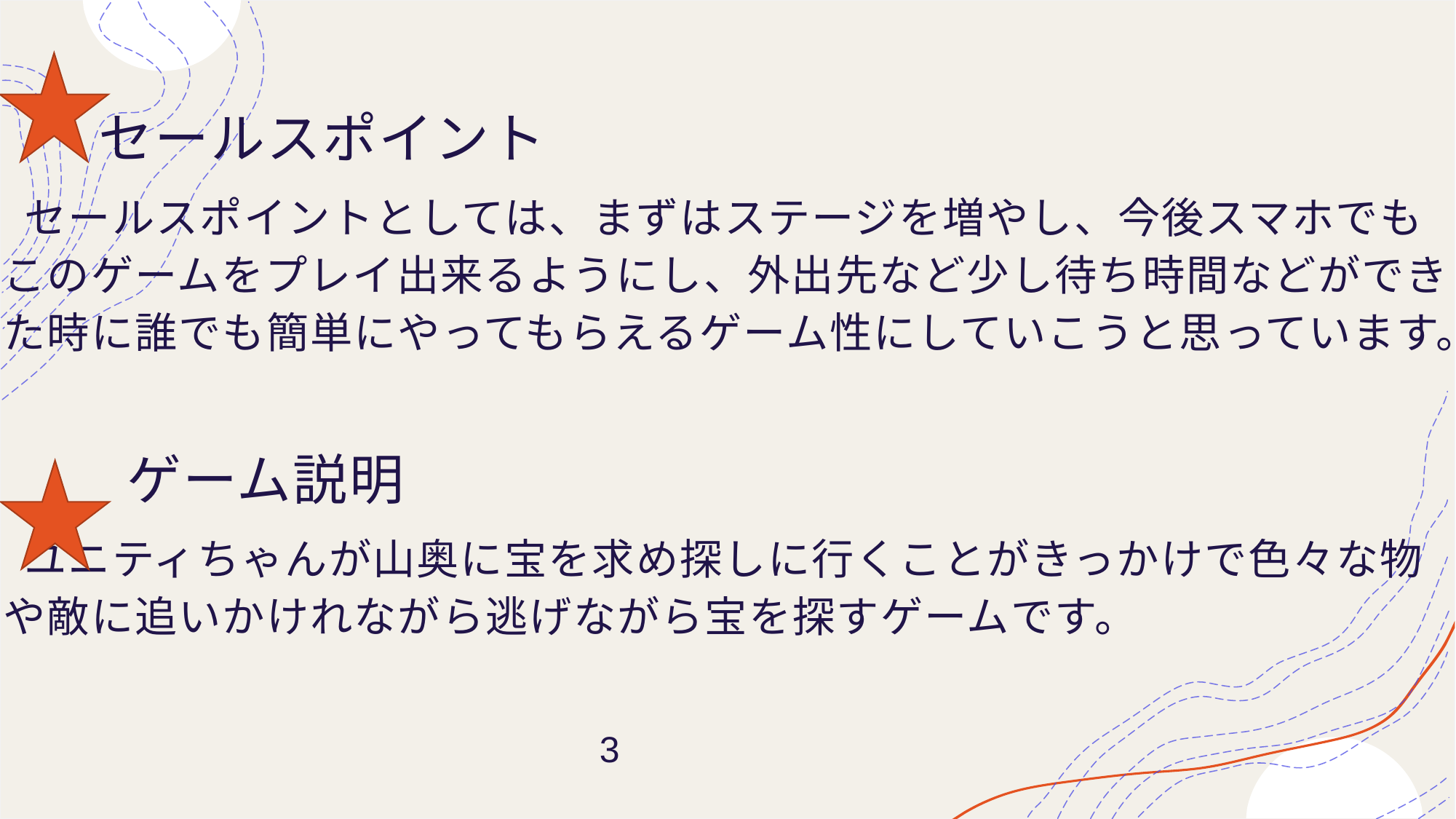

セールスポイント
 セールスポイントとしては、まずはステージを増やし、今後スマホでもこのゲームをプレイ出来るようにし、外出先など少し待ち時間などができた時に誰でも簡単にやってもらえるゲーム性にしていこうと思っています。

　 　　ゲーム説明
 ユニティちゃんが山奥に宝を求め探しに行くことがきっかけで色々な物や敵に追いかけれながら逃げながら宝を探すゲームです。

                                                   3
#